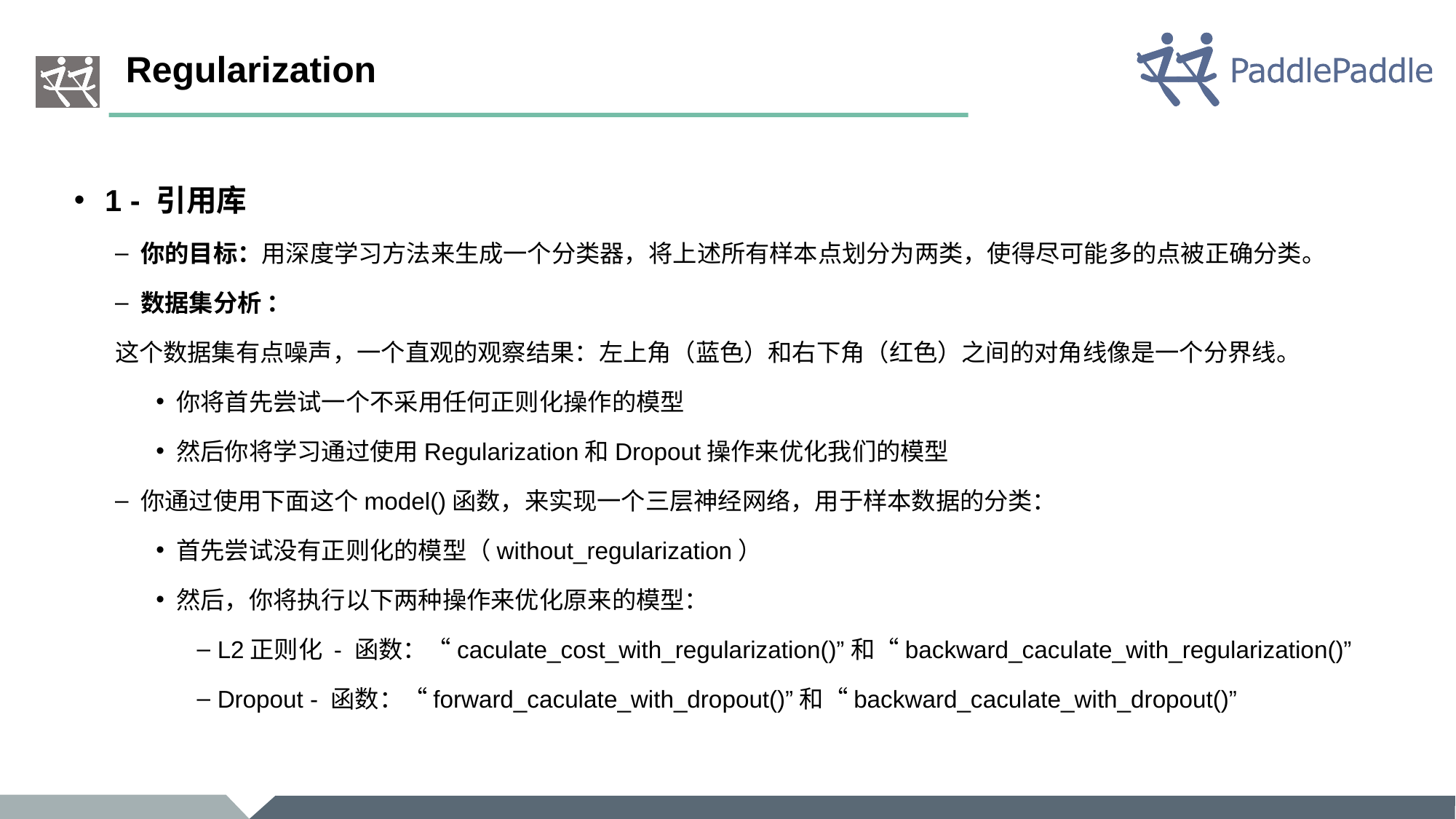

# Regularization
1 - 引用库
你的目标：用深度学习方法来生成一个分类器，将上述所有样本点划分为两类，使得尽可能多的点被正确分类。
数据集分析 ：
这个数据集有点噪声，一个直观的观察结果：左上角（蓝色）和右下角（红色）之间的对角线像是一个分界线。
你将首先尝试一个不采用任何正则化操作的模型
然后你将学习通过使用Regularization和Dropout操作来优化我们的模型
你通过使用下面这个model()函数，来实现一个三层神经网络，用于样本数据的分类：
首先尝试没有正则化的模型（without_regularization）
然后，你将执行以下两种操作来优化原来的模型：
L2正则化 - 函数：“caculate_cost_with_regularization()”和“backward_caculate_with_regularization()”
Dropout - 函数：“forward_caculate_with_dropout()”和“backward_caculate_with_dropout()”